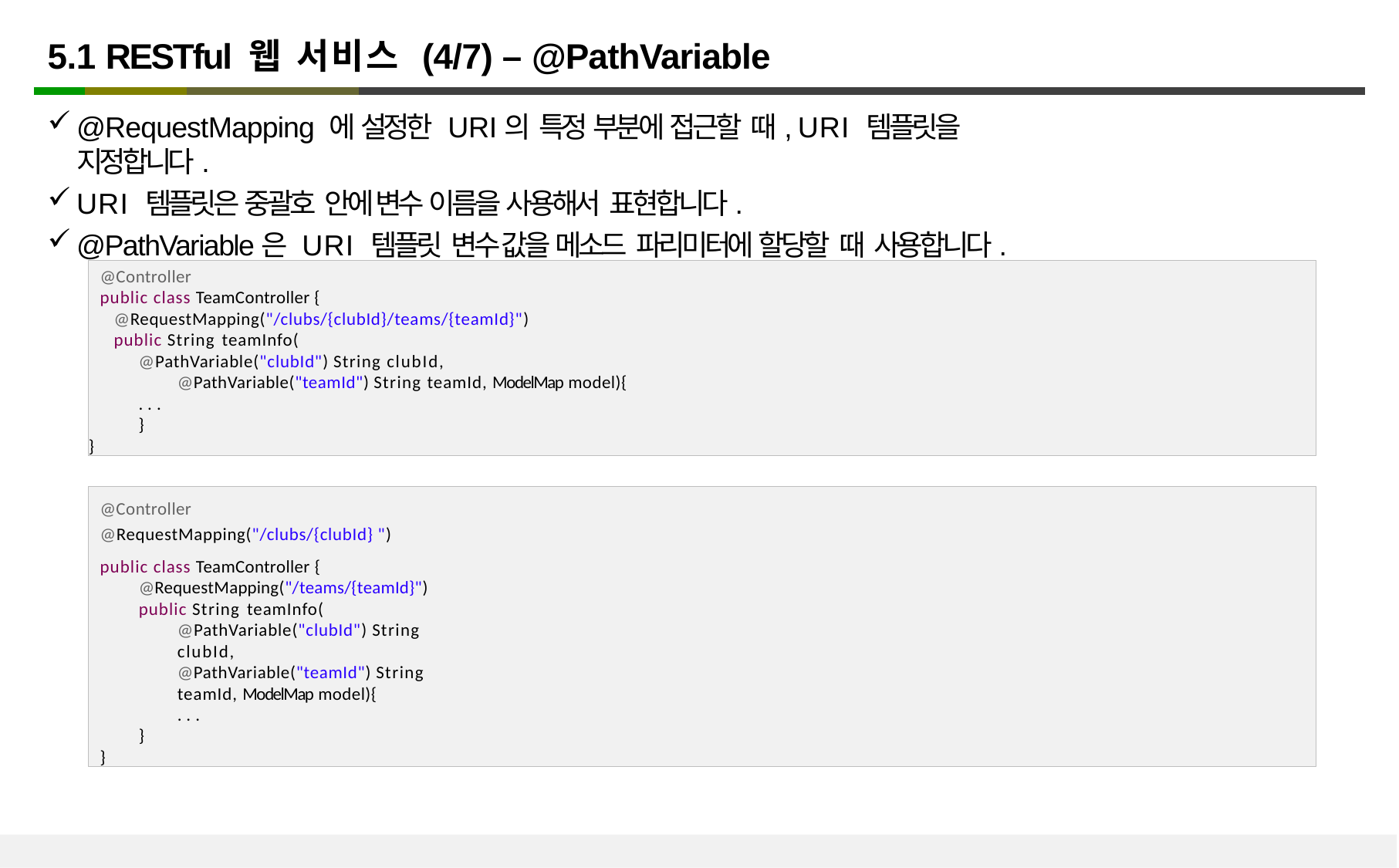

# 5.1 RESTful 웹 서비스 (4/7) – @PathVariable
@RequestMapping 에 설정한 URI의 특정 부분에 접근할  때, URI 템플릿을 지정합니다.
URI 템플릿은 중괄호 안에 변수 이름을  사용해서 표현합니다.
@PathVariable은 URI 템플릿 변수 값을 메소드  파리미터에 할당할  때 사용합니다.
@Controller
public class TeamController {
  @RequestMapping("/clubs/{clubId}/teams/{teamId}")
   public String teamInfo(
@PathVariable("clubId") String clubId,
@PathVariable("teamId") String teamId, ModelMap model){
...
}
}
@Controller
@RequestMapping("/clubs/{clubId} ")
public class TeamController {
@RequestMapping("/teams/{teamId}")
public String teamInfo(
@PathVariable("clubId") String clubId,
@PathVariable("teamId") String teamId, ModelMap model){
...
}
}